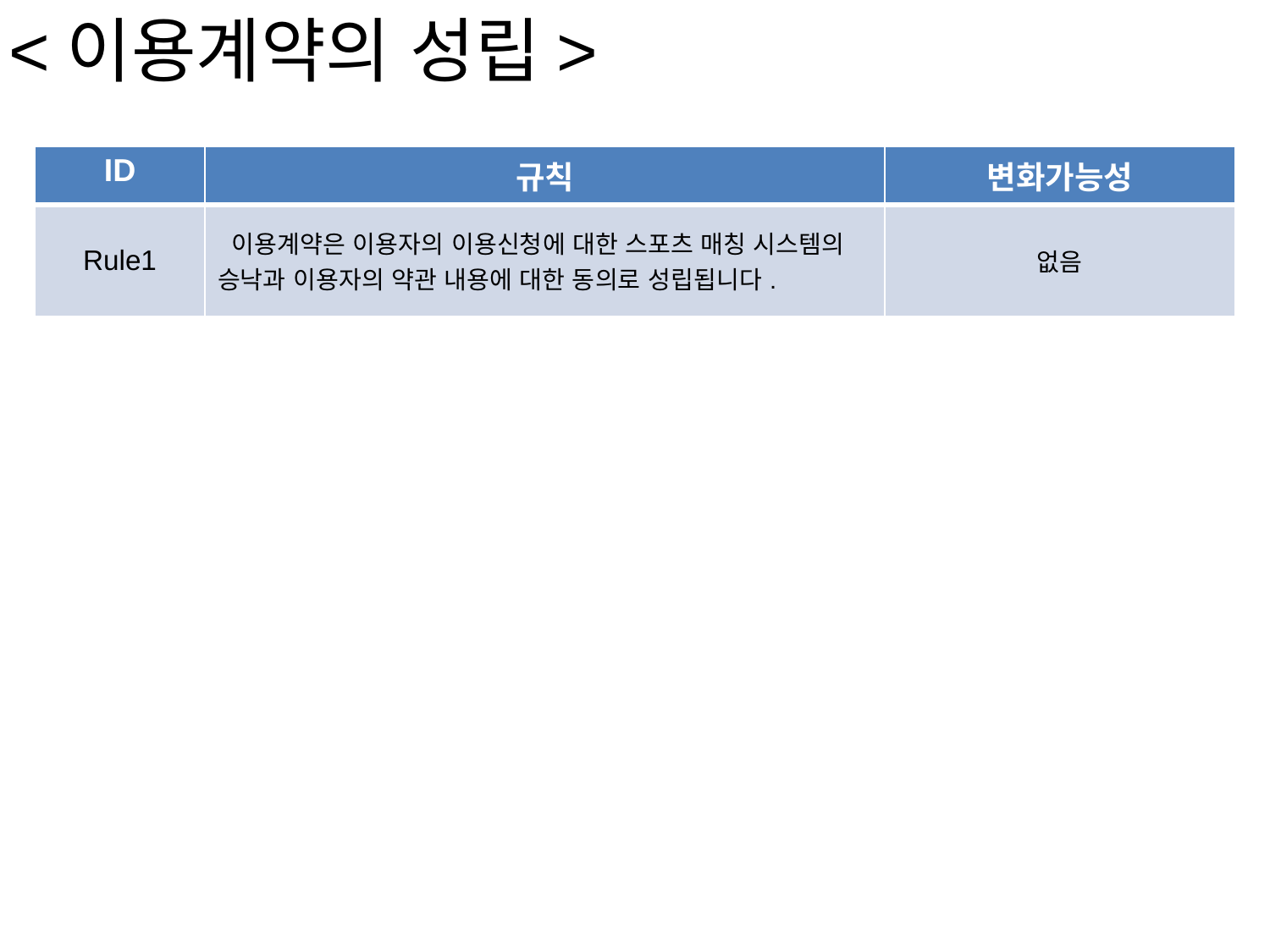

<이용계약의 성립>
| ID | 규칙 | 변화가능성 |
| --- | --- | --- |
| Rule1 | 이용계약은 이용자의 이용신청에 대한 스포츠 매칭 시스템의 승낙과 이용자의 약관 내용에 대한 동의로 성립됩니다. | 없음 |